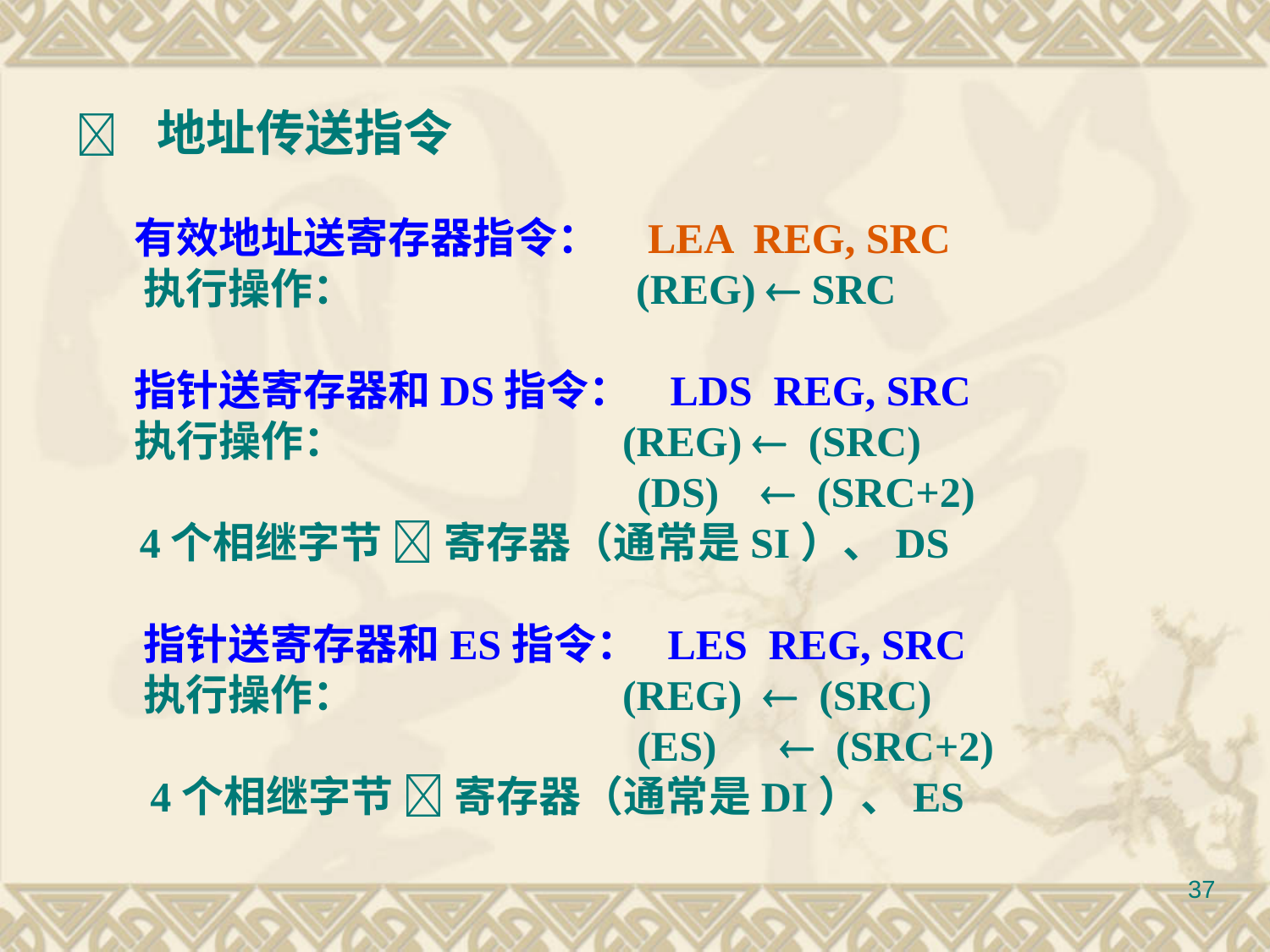

•   地址传送指令

     有效地址送寄存器指令：    LEA  REG, SRC
      执行操作：                      　  (REG) ← SRC

     指针送寄存器和DS指令：   LDS  REG, SRC
     执行操作：                            (REG) ←  (SRC)
                                                     (DS)    ←  (SRC+2)
      4个相继字节 → 寄存器（通常是SI）、DS

      指针送寄存器和ES指令：  LES  REG, SRC
      执行操作：                           (REG)  ←  (SRC)
                                                     (ES)      ←  (SRC+2)
       4个相继字节 → 寄存器（通常是DI）、ES
37